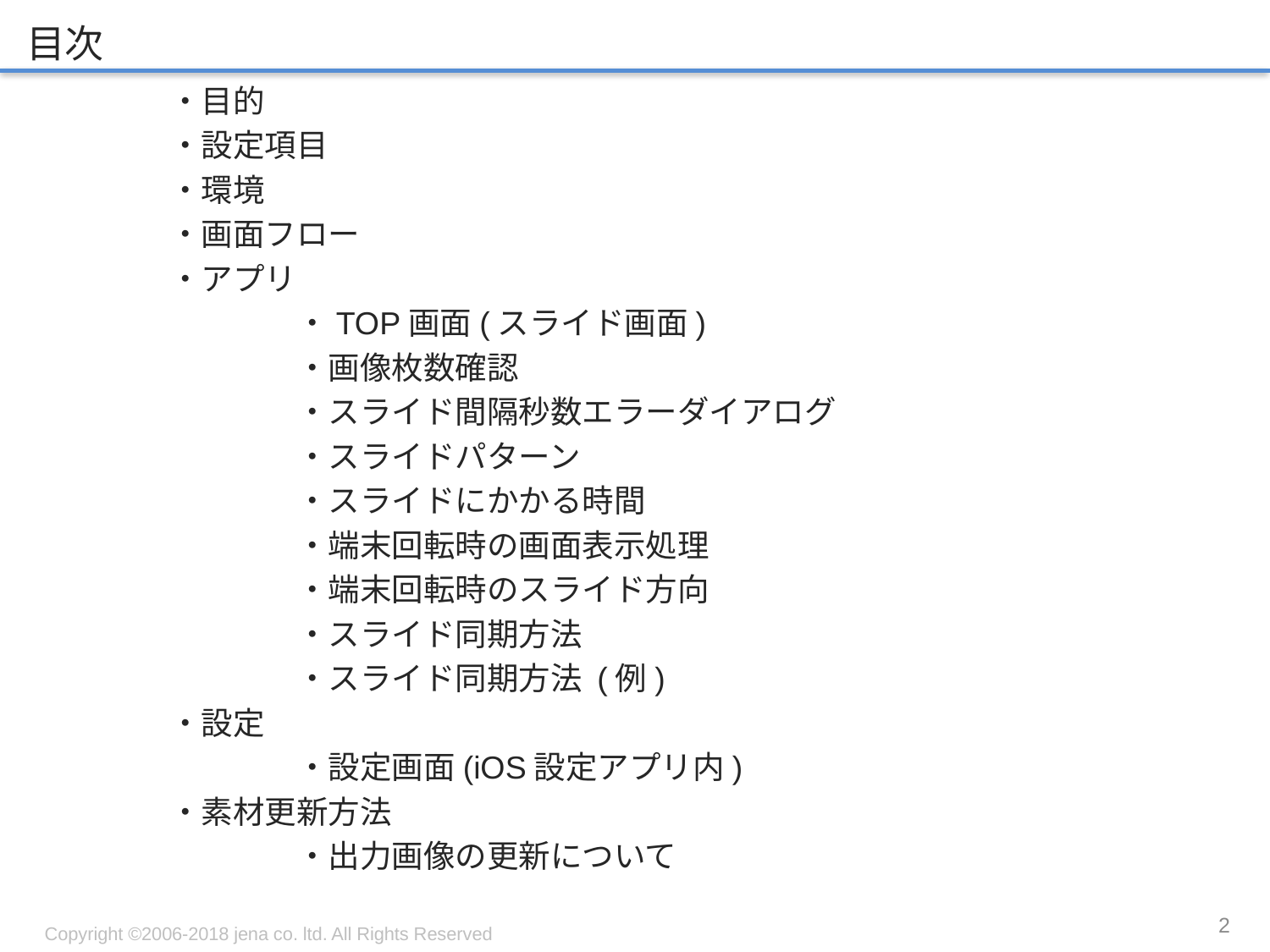

# 目次
・目的
・設定項目
・環境
・画面フロー
・アプリ
	・TOP画面(スライド画面)
	・画像枚数確認
	・スライド間隔秒数エラーダイアログ
	・スライドパターン
	・スライドにかかる時間
	・端末回転時の画面表示処理
	・端末回転時のスライド方向
	・スライド同期方法
	・スライド同期方法 (例)
・設定
	・設定画面(iOS設定アプリ内)
・素材更新方法
	・出力画像の更新について
2